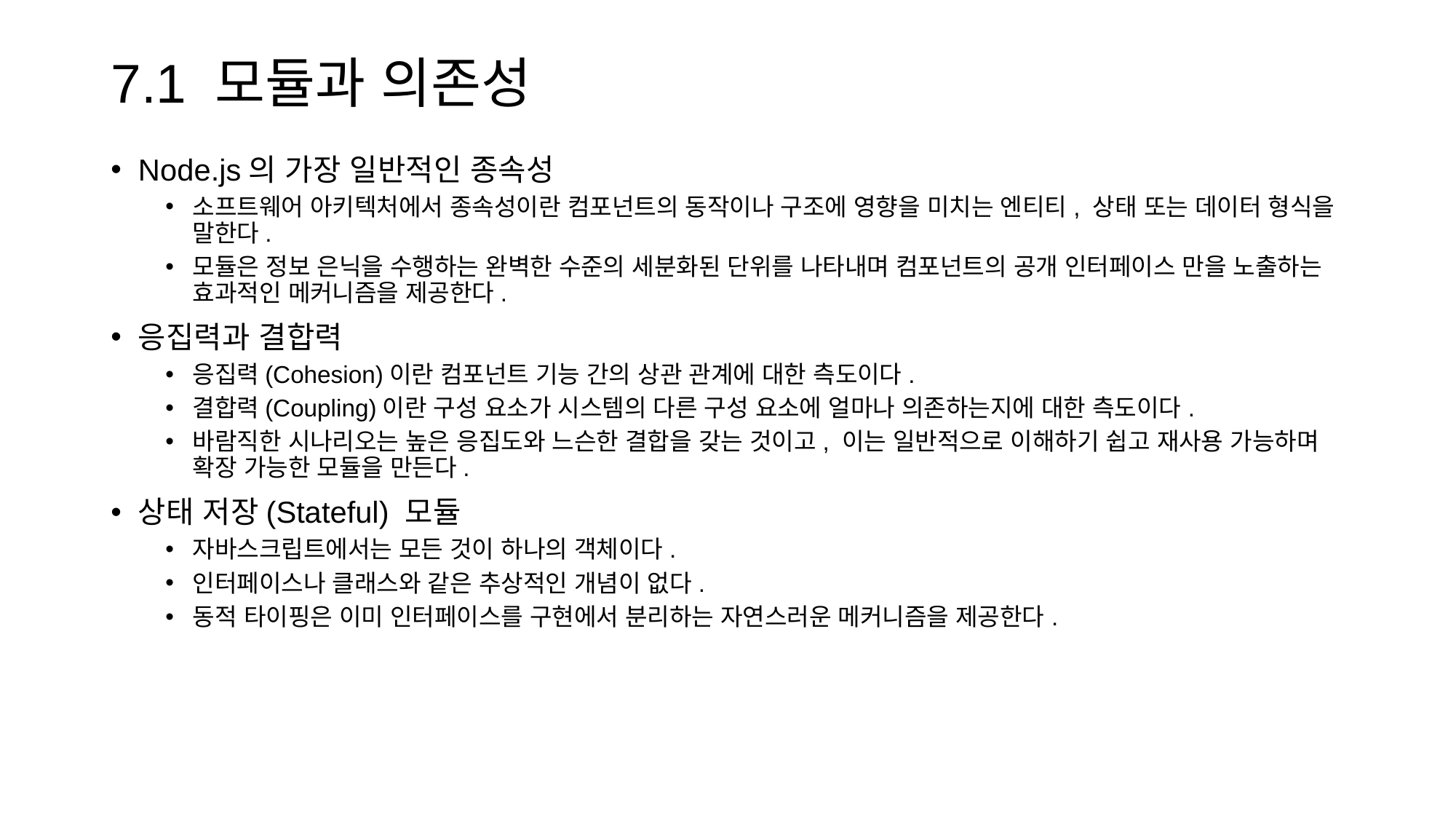

# 7.1 모듈과 의존성
Node.js의 가장 일반적인 종속성
소프트웨어 아키텍처에서 종속성이란 컴포넌트의 동작이나 구조에 영향을 미치는 엔티티, 상태 또는 데이터 형식을 말한다.
모듈은 정보 은닉을 수행하는 완벽한 수준의 세분화된 단위를 나타내며 컴포넌트의 공개 인터페이스 만을 노출하는 효과적인 메커니즘을 제공한다.
응집력과 결합력
응집력(Cohesion)이란 컴포넌트 기능 간의 상관 관계에 대한 측도이다.
결합력(Coupling)이란 구성 요소가 시스템의 다른 구성 요소에 얼마나 의존하는지에 대한 측도이다.
바람직한 시나리오는 높은 응집도와 느슨한 결합을 갖는 것이고, 이는 일반적으로 이해하기 쉽고 재사용 가능하며 확장 가능한 모듈을 만든다.
상태 저장(Stateful) 모듈
자바스크립트에서는 모든 것이 하나의 객체이다.
인터페이스나 클래스와 같은 추상적인 개념이 없다.
동적 타이핑은 이미 인터페이스를 구현에서 분리하는 자연스러운 메커니즘을 제공한다.